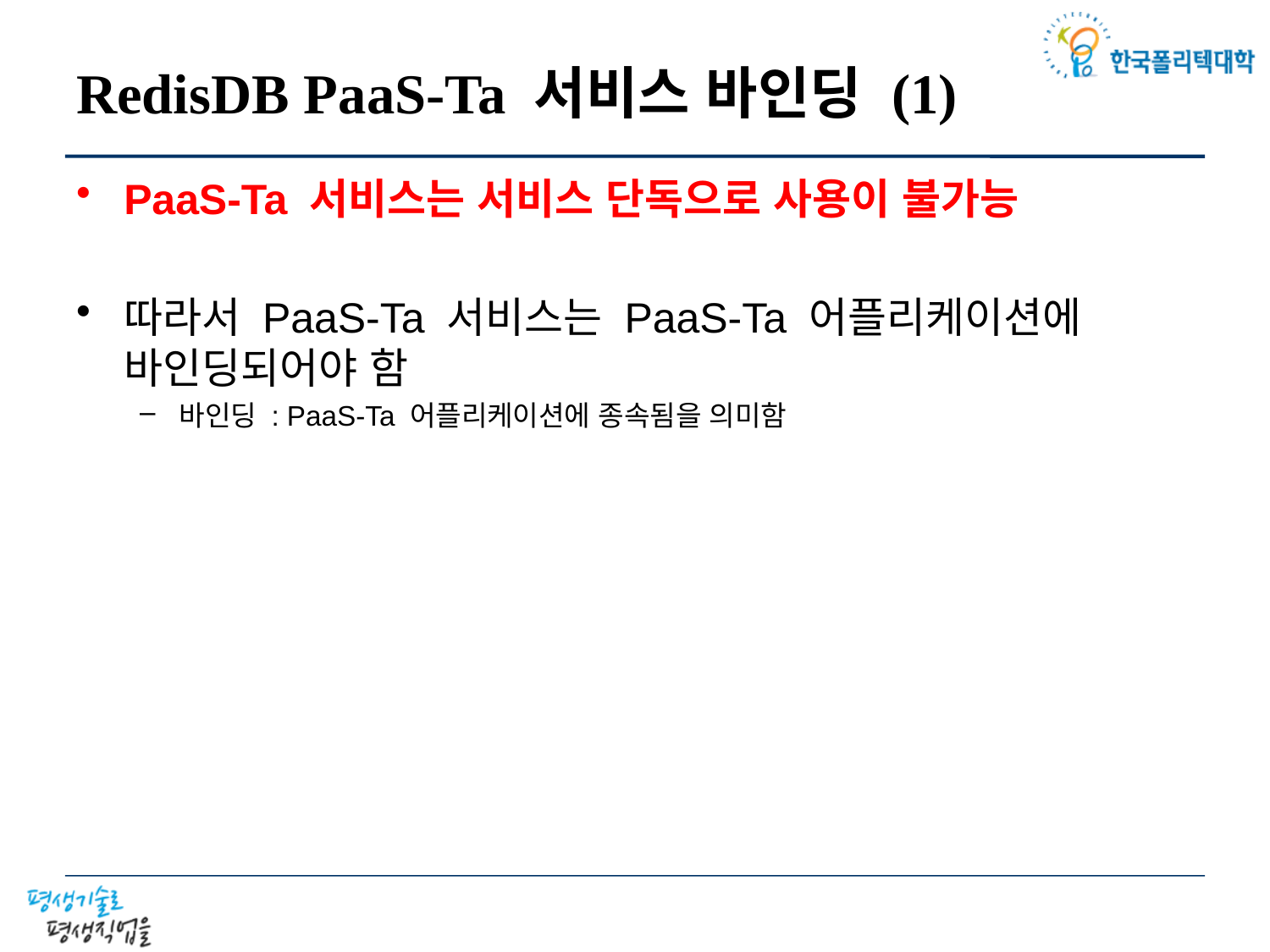

# RedisDB PaaS-Ta 서비스 바인딩 (1)
PaaS-Ta 서비스는 서비스 단독으로 사용이 불가능

따라서 PaaS-Ta 서비스는 PaaS-Ta 어플리케이션에
바인딩되어야 함
바인딩 : PaaS-Ta 어플리케이션에 종속됨을 의미함